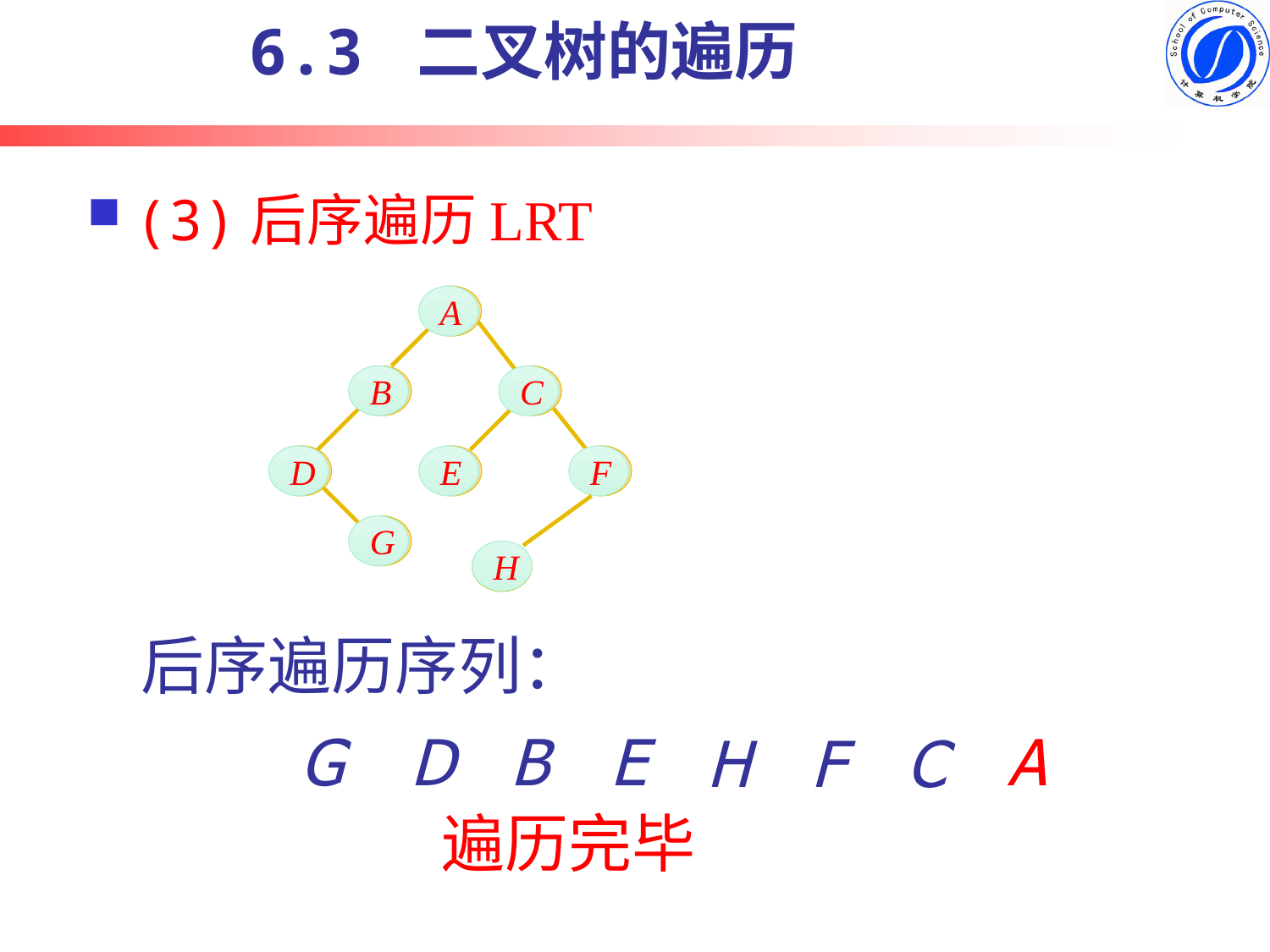

6.3 二叉树的遍历
# (3)后序遍历LRT
A
A
A

B
B
B
C
C
C

D
D
D
E
E
E
F
F
F

G
G
G
H
H
H
后序遍历序列：
遍历完毕